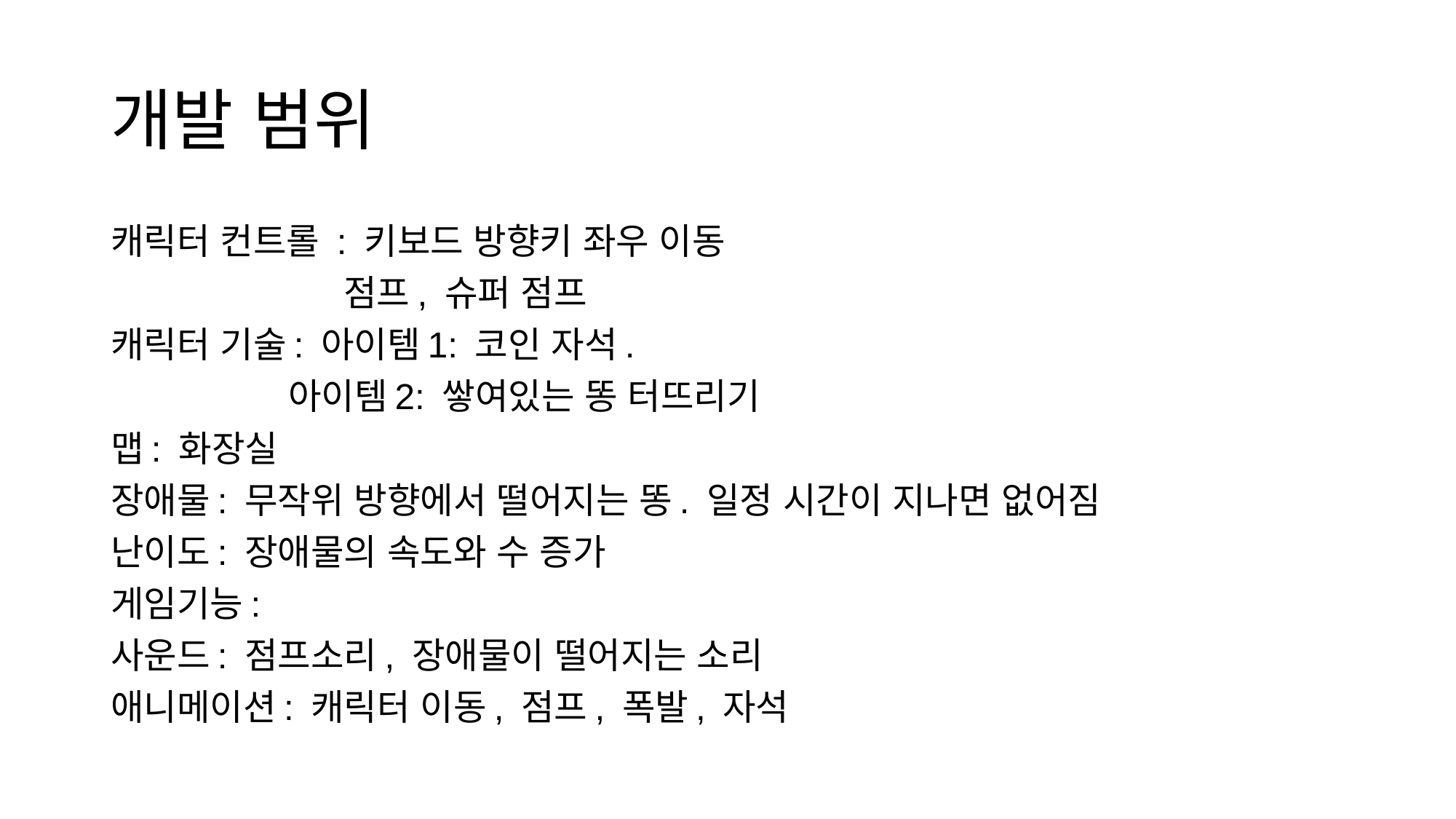

# 개발 범위
캐릭터 컨트롤 : 키보드 방향키 좌우 이동
		    점프, 슈퍼 점프
캐릭터 기술: 아이템1: 코인 자석.
                 아이템2: 쌓여있는 똥 터뜨리기
맵: 화장실
장애물: 무작위 방향에서 떨어지는 똥. 일정 시간이 지나면 없어짐
난이도: 장애물의 속도와 수 증가
게임기능:
사운드: 점프소리, 장애물이 떨어지는 소리
애니메이션: 캐릭터 이동, 점프, 폭발, 자석